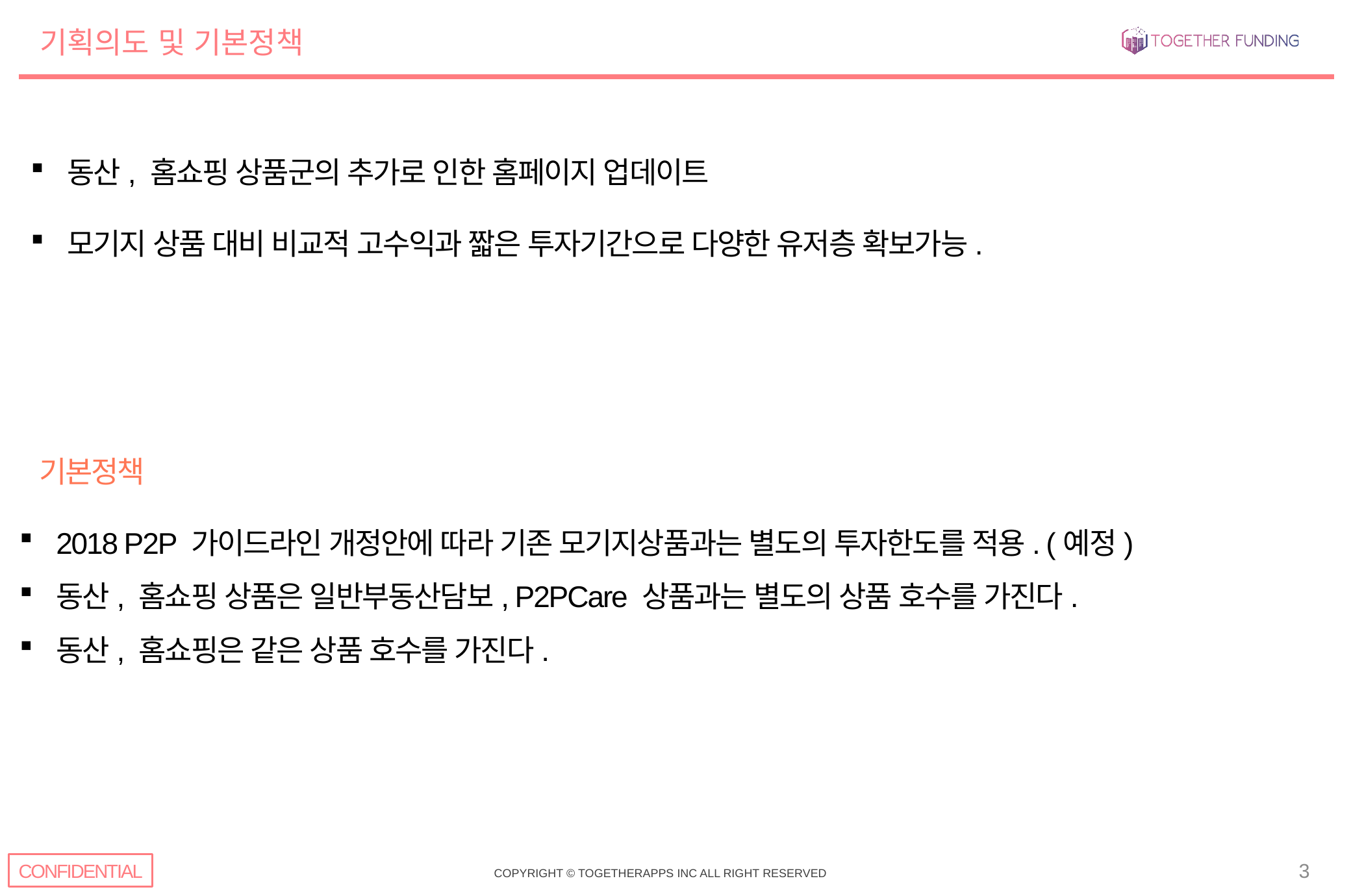

# 기획의도 및 기본정책
동산, 홈쇼핑 상품군의 추가로 인한 홈페이지 업데이트

모기지 상품 대비 비교적 고수익과 짧은 투자기간으로 다양한 유저층 확보가능.

기본정책
2018 P2P 가이드라인 개정안에 따라 기존 모기지상품과는 별도의 투자한도를 적용. (예정)
동산, 홈쇼핑 상품은 일반부동산담보, P2PCare 상품과는 별도의 상품 호수를 가진다.
동산, 홈쇼핑은 같은 상품 호수를 가진다.

3